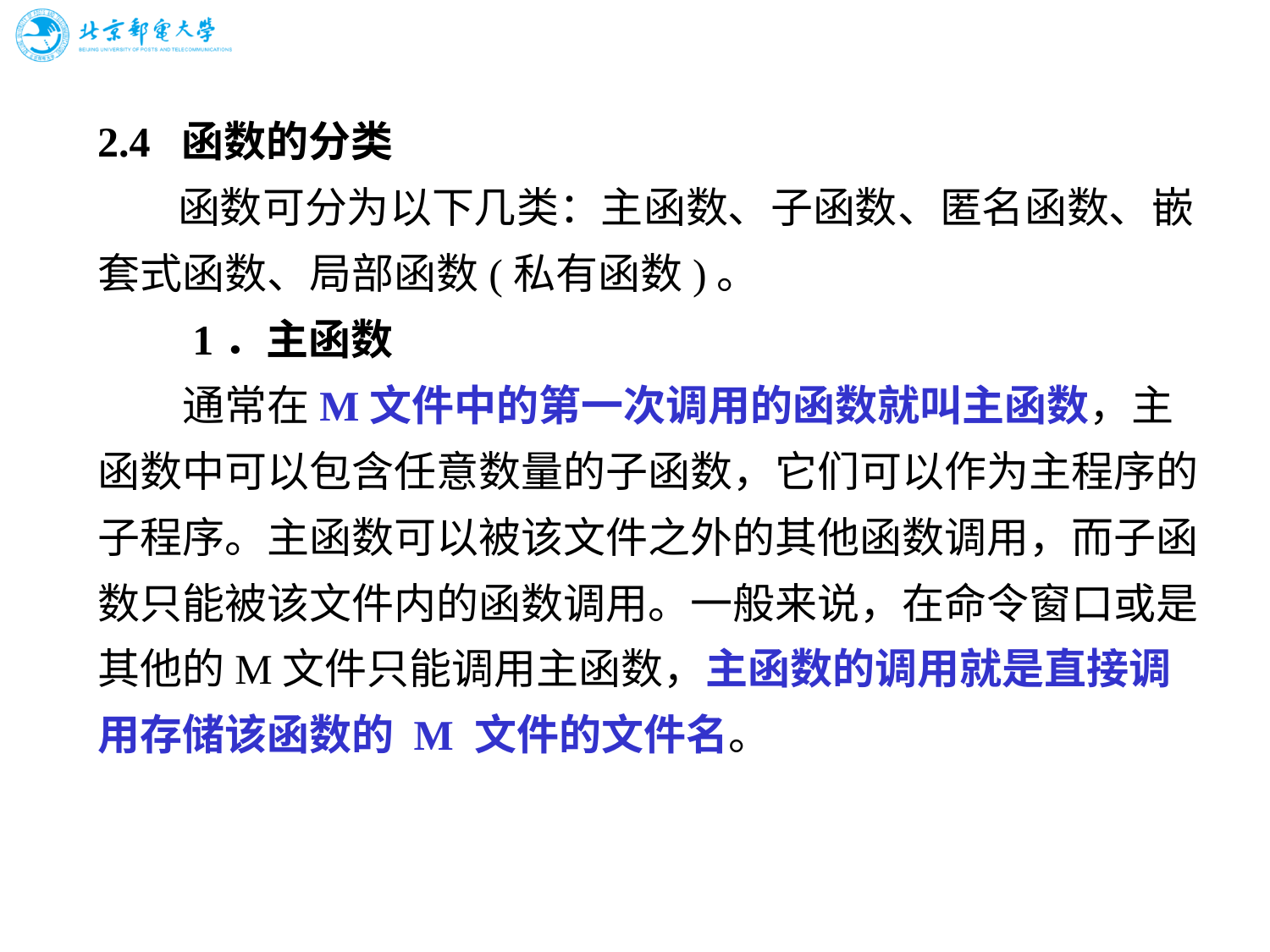

# 2.4  函数的分类 　    函数可分为以下几类：主函数、子函数、匿名函数、嵌套式函数、局部函数(私有函数)。 　　1．主函数 　　通常在M文件中的第一次调用的函数就叫主函数，主函数中可以包含任意数量的子函数，它们可以作为主程序的子程序。主函数可以被该文件之外的其他函数调用，而子函数只能被该文件内的函数调用。一般来说，在命令窗口或是其他的M文件只能调用主函数，主函数的调用就是直接调用存储该函数的 M 文件的文件名。